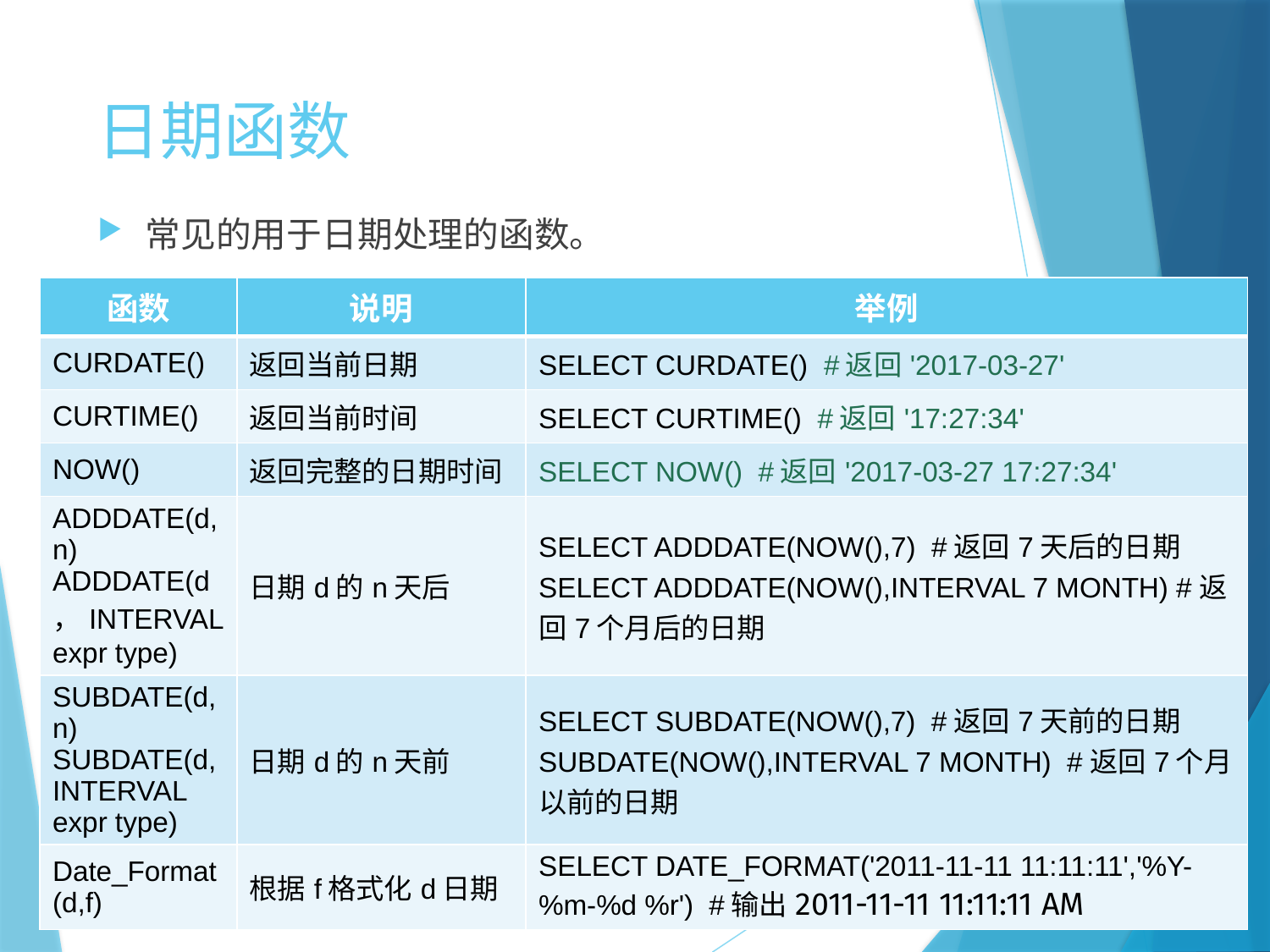

# 日期函数
常见的用于日期处理的函数。

| 函数 | 说明 | 举例 |
| --- | --- | --- |
| CURDATE() | 返回当前日期 | SELECT CURDATE() #返回'2017-03-27' |
| CURTIME() | 返回当前时间 | SELECT CURTIME() #返回'17:27:34' |
| NOW() | 返回完整的日期时间 | SELECT NOW() #返回'2017-03-27 17:27:34' |
| ADDDATE(d,n) ADDDATE(d，INTERVAL expr type) | 日期d的n天后 | SELECT ADDDATE(NOW(),7) #返回7天后的日期 SELECT ADDDATE(NOW(),INTERVAL 7 MONTH) #返回7个月后的日期 |
| SUBDATE(d,n) SUBDATE(d,INTERVAL expr type) | 日期d的n天前 | SELECT SUBDATE(NOW(),7) #返回7天前的日期 SUBDATE(NOW(),INTERVAL 7 MONTH) #返回7个月以前的日期 |
| Date\_Format(d,f) | 根据f格式化d日期 | SELECT DATE\_FORMAT('2011-11-11 11:11:11','%Y-%m-%d %r') #输出2011-11-11 11:11:11 AM |